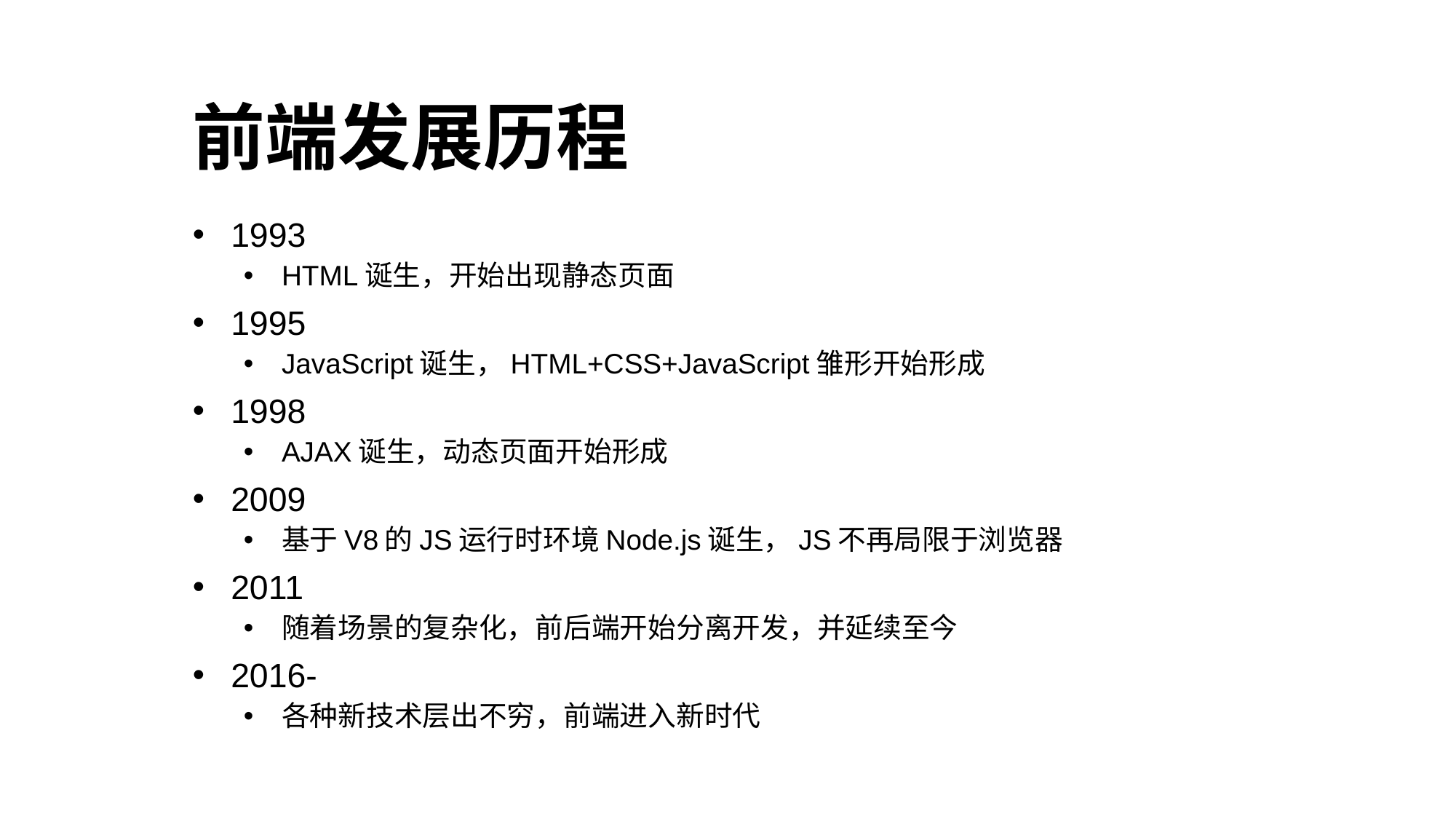

# 前端发展历程
1993
HTML诞生，开始出现静态页面
1995
JavaScript诞生，HTML+CSS+JavaScript雏形开始形成
1998
AJAX诞生，动态页面开始形成
2009
基于V8的JS运行时环境Node.js诞生，JS不再局限于浏览器
2011
随着场景的复杂化，前后端开始分离开发，并延续至今
2016-
各种新技术层出不穷，前端进入新时代